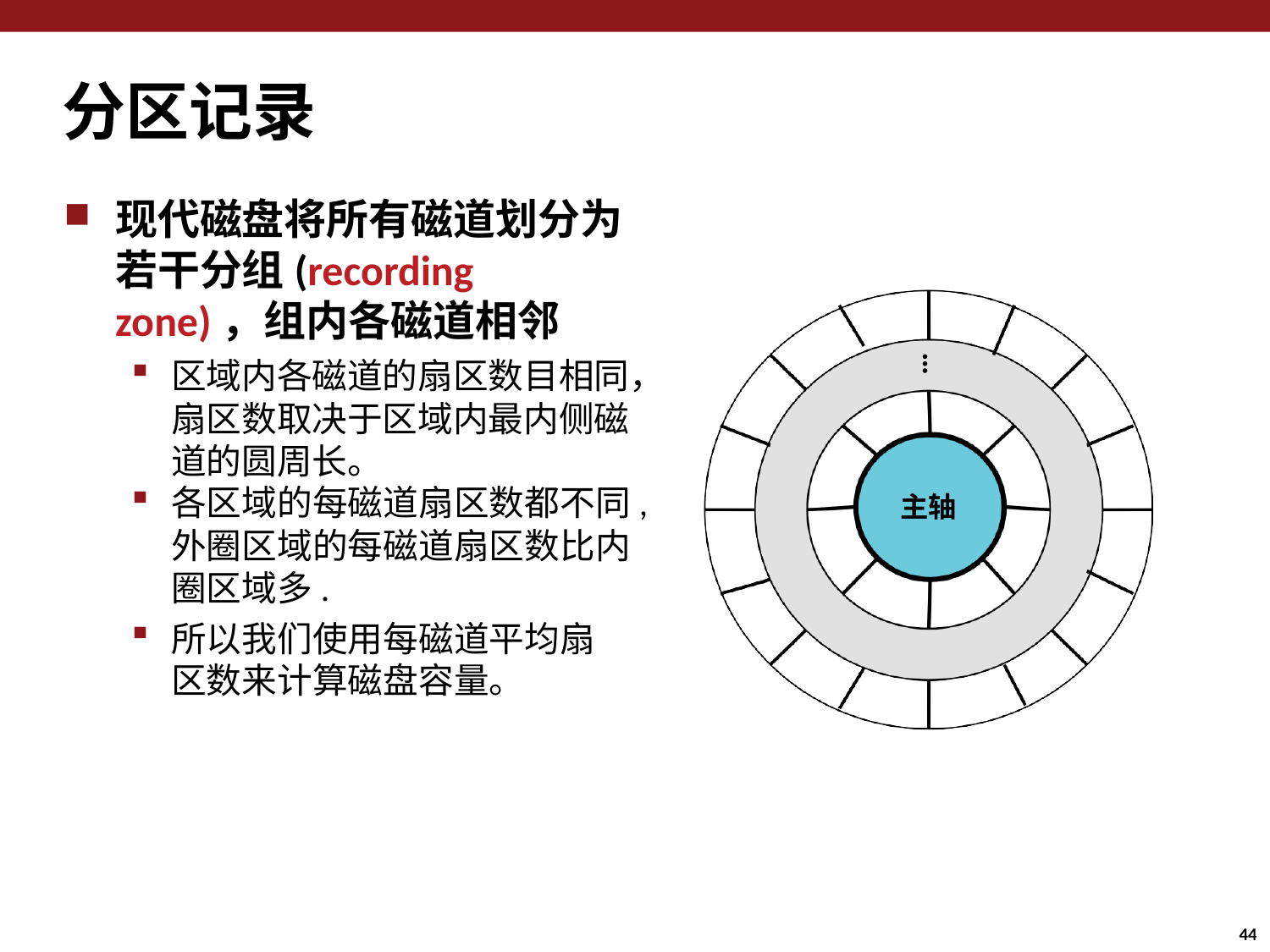

# 分区记录
现代磁盘将所有磁道划分为若干分组(recording  zone)，组内各磁道相邻

…
区域内各磁道的扇区数目相同，扇区数取决于区域内最内侧磁道的圆周长。
各区域的每磁道扇区数都不同, 外圈区域的每磁道扇区数比内圈区域多.
所以我们使用每磁道平均扇区数来计算磁盘容量。
主轴
44